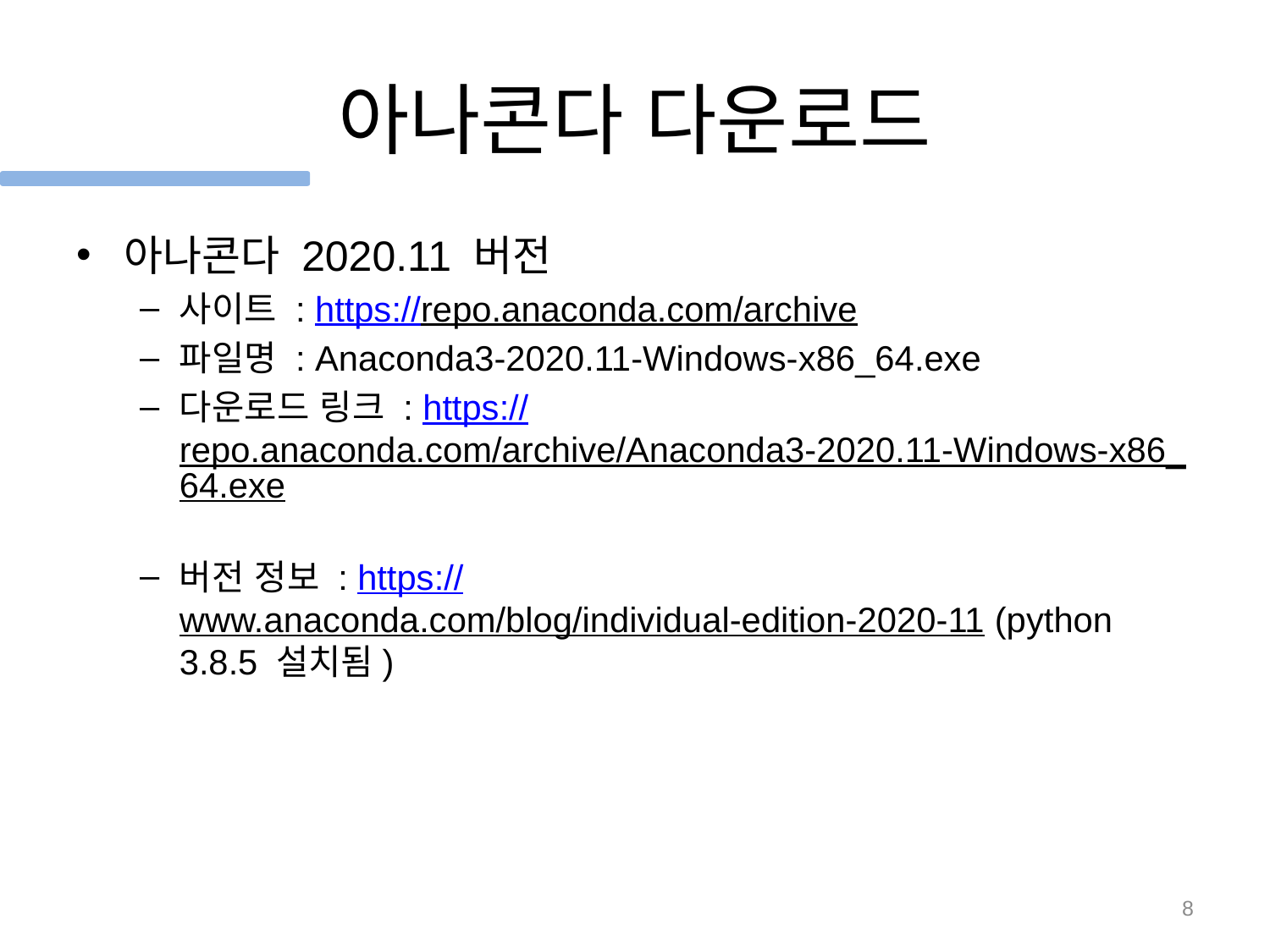

# 아나콘다 다운로드

아나콘다 2020.11 버전
사이트 : https://repo.anaconda.com/archive
파일명 : Anaconda3-2020.11-Windows-x86_64.exe
다운로드 링크 : https://repo.anaconda.com/archive/Anaconda3-2020.11-Windows-x86_64.exe
버전 정보 : https://www.anaconda.com/blog/individual-edition-2020-11 (python 3.8.5 설치됨)
8